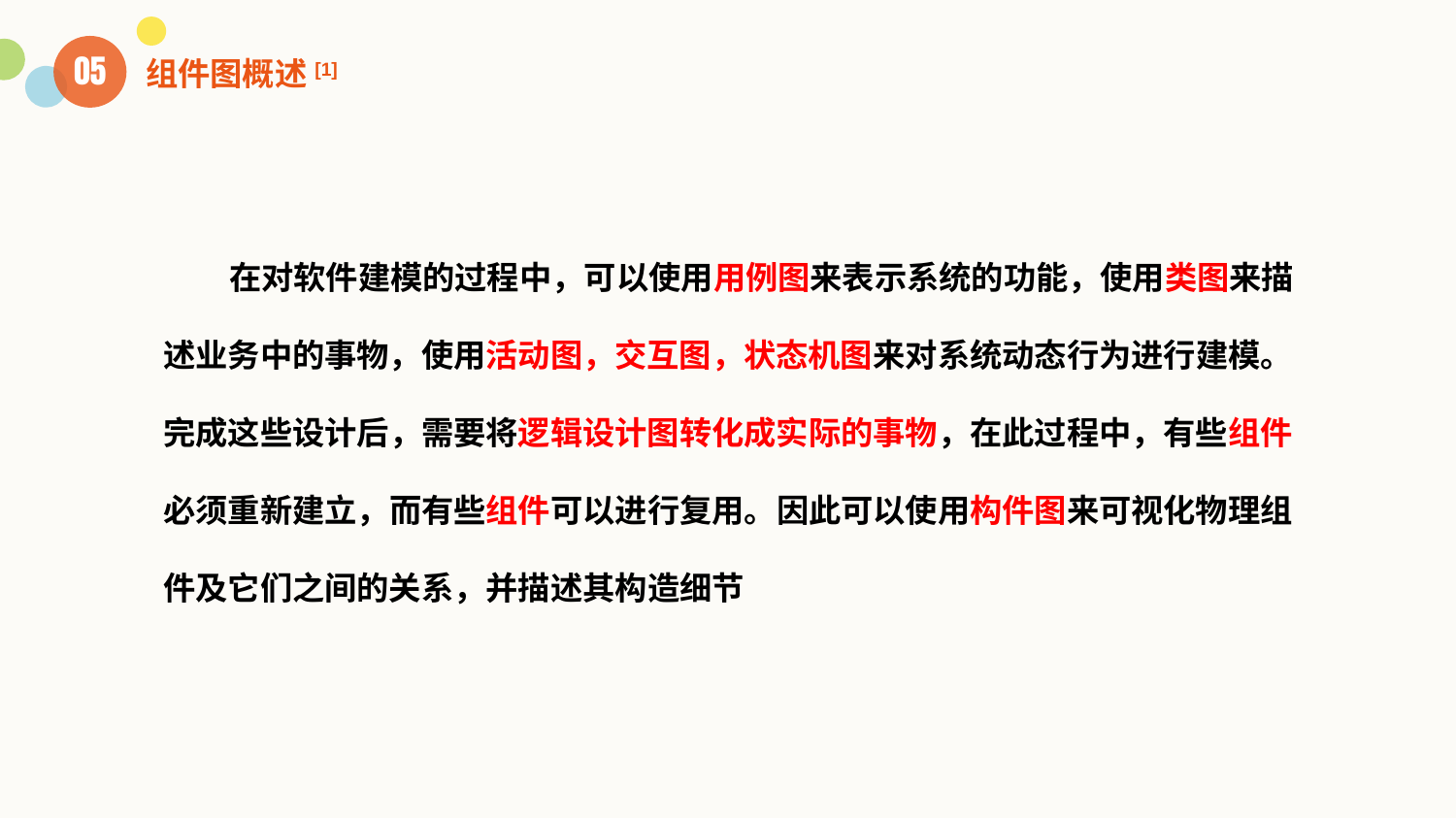

05
组件图概述[1]

        在对软件建模的过程中，可以使用用例图来表示系统的功能，使用类图来描述业务中的事物，使用活动图，交互图，状态机图来对系统动态行为进行建模。完成这些设计后，需要将逻辑设计图转化成实际的事物，在此过程中，有些组件必须重新建立，而有些组件可以进行复用。因此可以使用构件图来可视化物理组件及它们之间的关系，并描述其构造细节